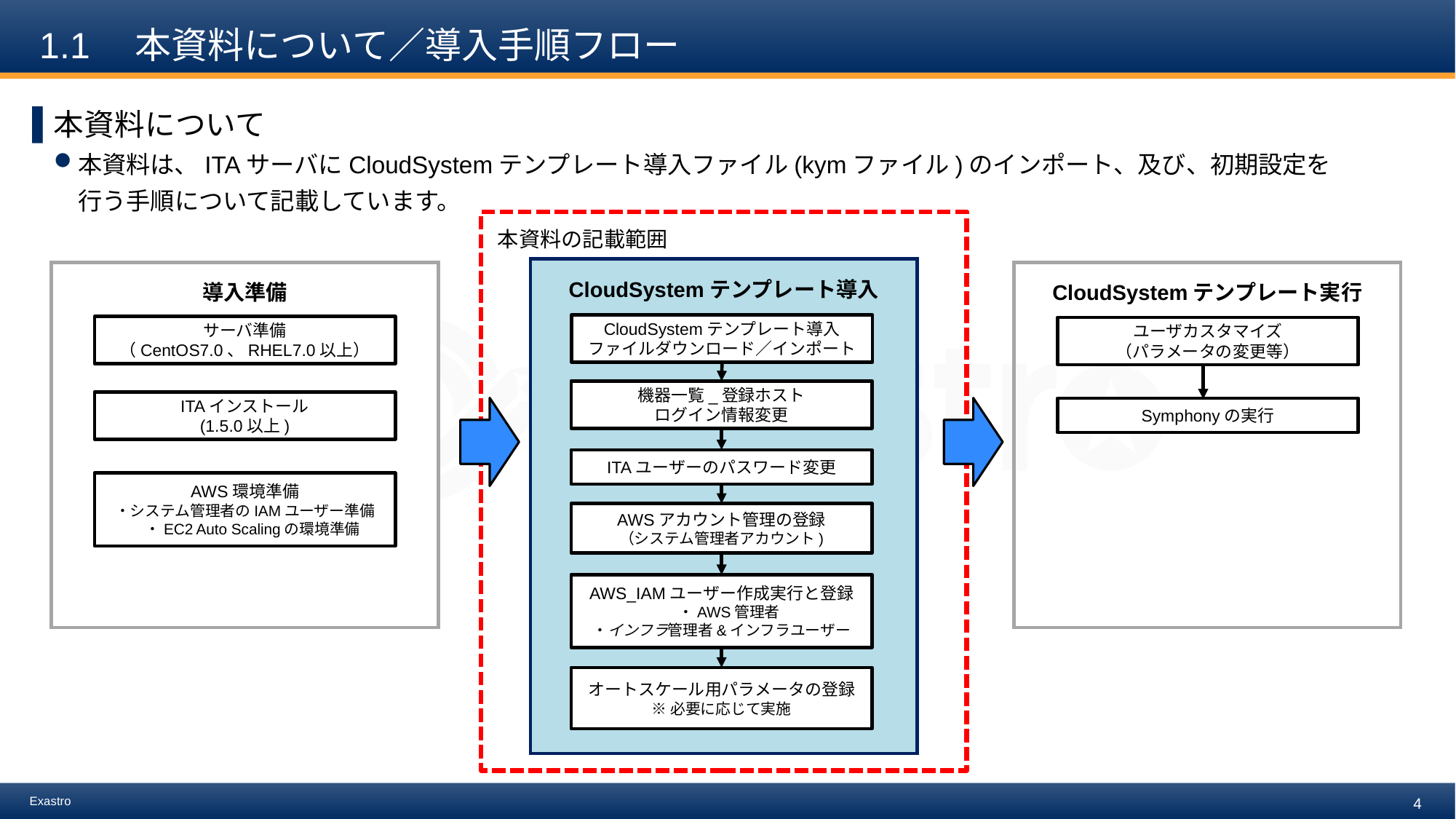

# 1.1　本資料について／導入手順フロー
本資料について
本資料は、ITAサーバにCloudSystemテンプレート導入ファイル(kymファイル)のインポート、及び、初期設定を
　行う手順について記載しています。

本資料の記載範囲
CloudSystemテンプレート導入
導入準備
CloudSystemテンプレート実行
CloudSystemテンプレート導入
ファイルダウンロード／インポート
サーバ準備
（CentOS7.0、RHEL7.0以上）
ユーザカスタマイズ
（パラメータの変更等）
機器一覧_登録ホスト
ログイン情報変更
ITAインストール
(1.5.0以上)

Symphonyの実行
ITAユーザーのパスワード変更
AWS環境準備
・システム管理者のIAMユーザー準備
　・EC2 Auto Scalingの環境準備
AWSアカウント管理の登録
（システム管理者アカウント)
AWS_IAMユーザー作成実行と登録
　・AWS管理者
・インフラ管理者&インフラユーザー
オートスケール用パラメータの登録
※必要に応じて実施